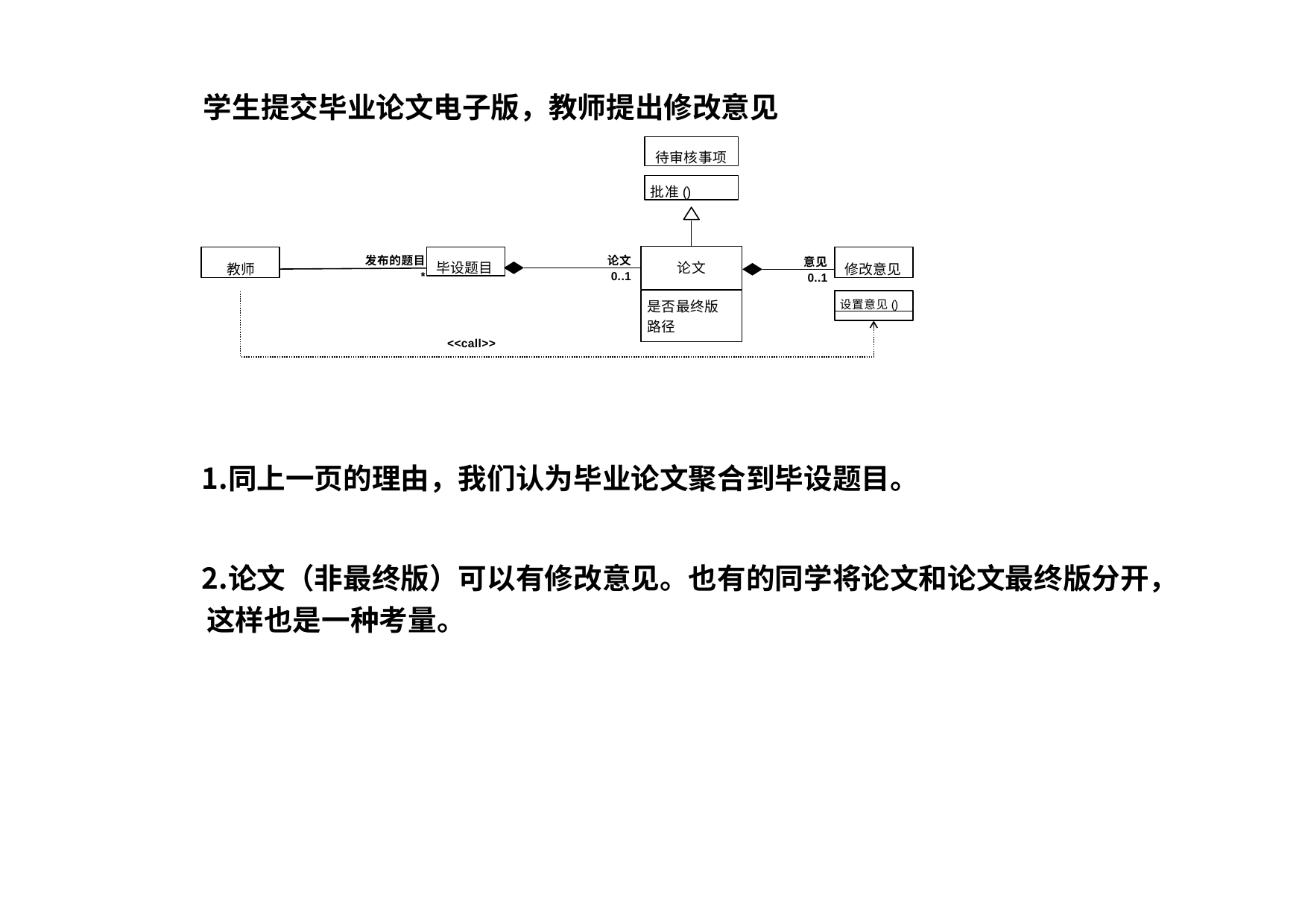

# 学⽣提交毕业论⽂电⼦版，教师提出修改意⻅
待审核事项

批准()

教师
毕设题⽬
修改意⻅
发布的题⽬
*
论⽂
意⻅
论⽂

0..1

0..1

设置意⻅()

是否最终版 路径

<<call>>
同上⼀⻚的理由，我们认为毕业论⽂聚合到毕设题⽬。

论⽂（⾮最终版）可以有修改意⻅。也有的同学将论⽂和论⽂最终版分开， 这样也是⼀种考量。